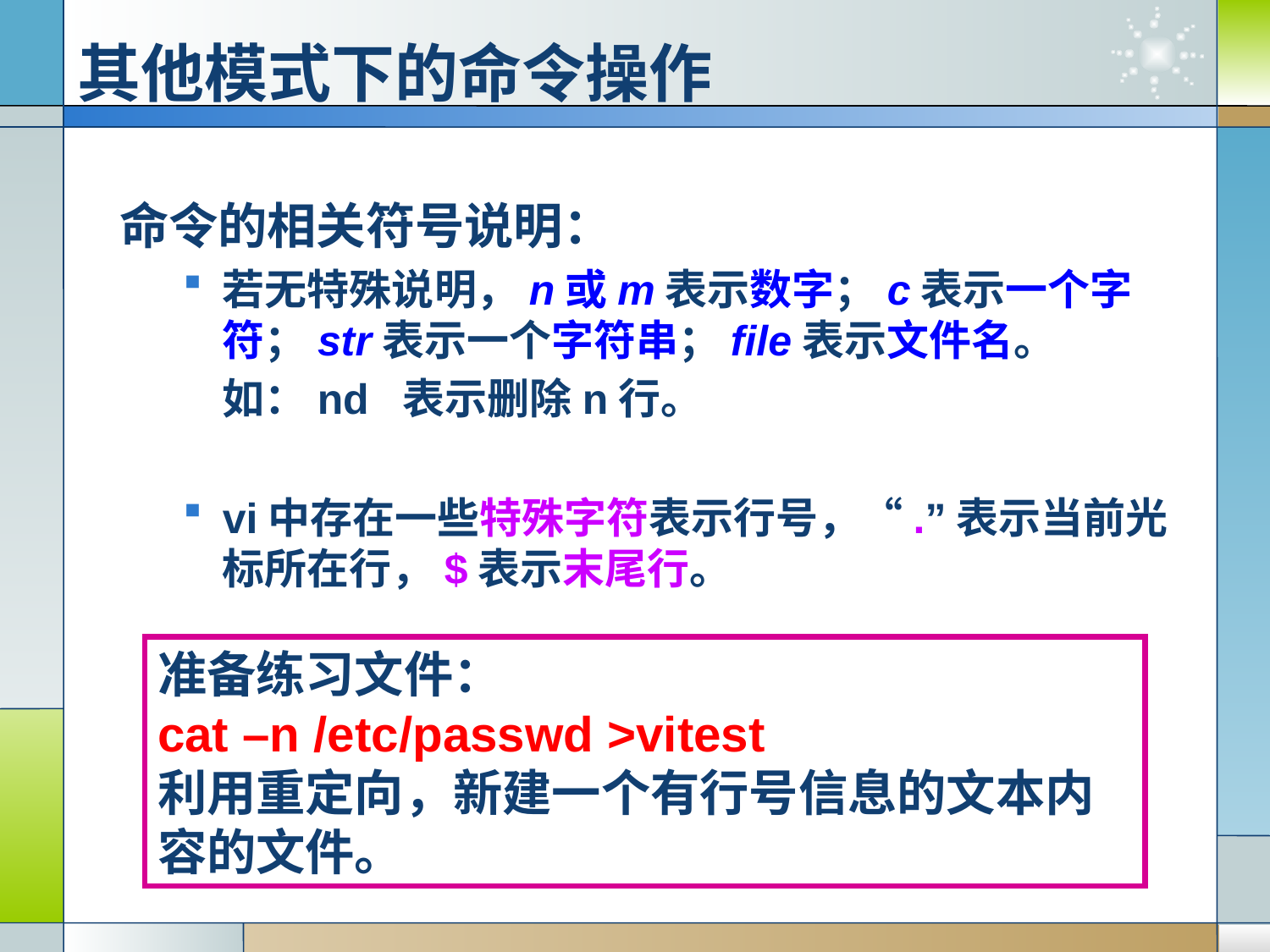

# 其他模式下的命令操作

命令的相关符号说明：
若无特殊说明，n或m表示数字；c表示一个字符；str表示一个字符串；file表示文件名。
	如：nd  表示删除n行。

vi中存在一些特殊字符表示行号，“.”表示当前光标所在行，$表示末尾行。

准备练习文件：
cat –n /etc/passwd >vitest
利用重定向，新建一个有行号信息的文本内容的文件。
12